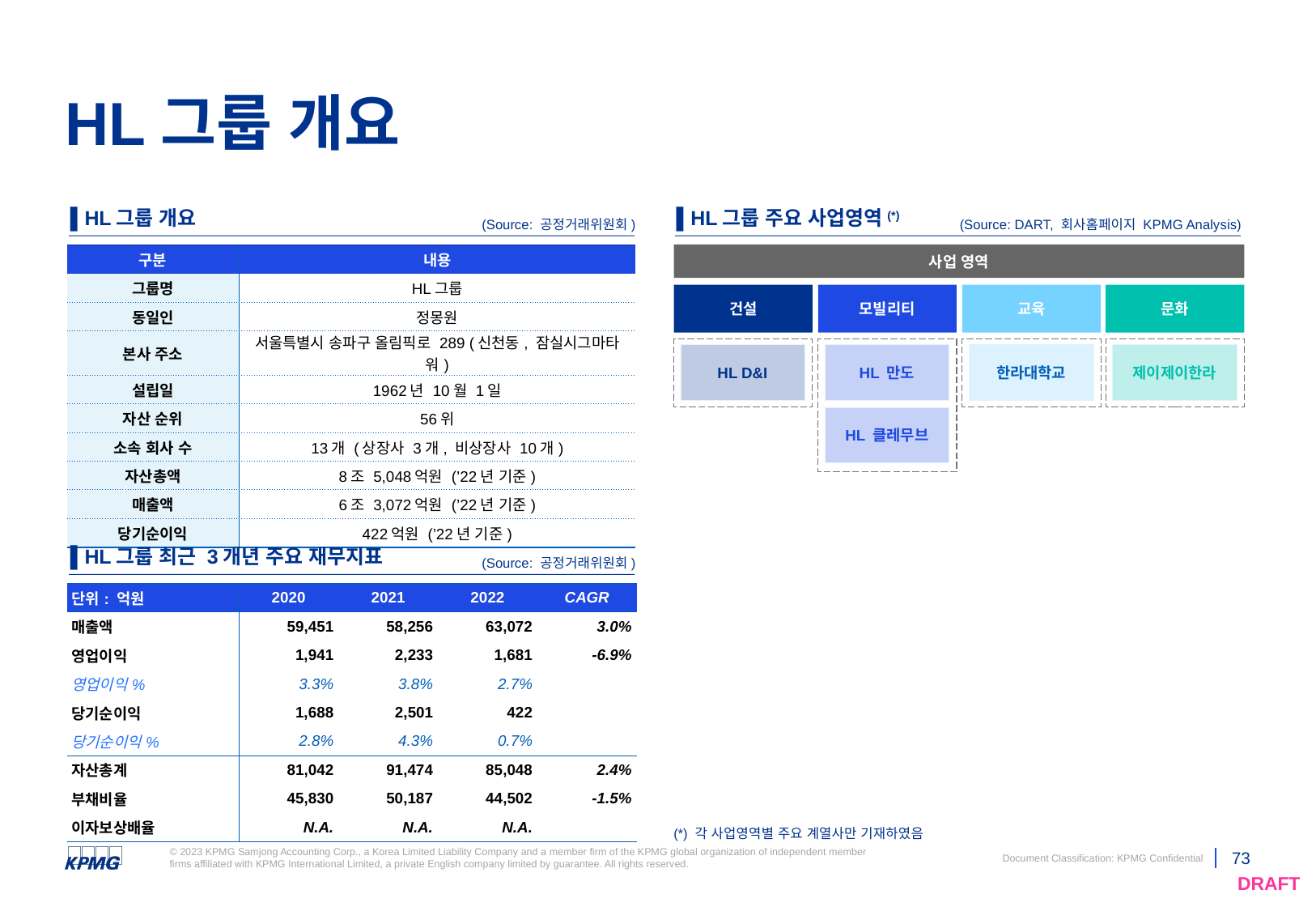

# HL그룹 개요
▌HL그룹 개요

▌HL그룹 주요 사업영역(*)

(Source: 공정거래위원회)
(Source: DART, 회사홈페이지 KPMG Analysis)
사업 영역
| 구분 | 내용 |
| --- | --- |
| 그룹명 | HL그룹 |
| 동일인 | 정몽원 |
| 본사 주소 | 서울특별시 송파구 올림픽로 289 (신천동, 잠실시그마타워) |
| 설립일 | 1962년 10월 1일 |
| 자산 순위 | 56위 |
| 소속 회사 수 | 13개 (상장사 3개, 비상장사 10개) |
| 자산총액 | 8조 5,048억원 (’22년 기준) |
| 매출액 | 6조 3,072억원 (’22년 기준) |
| 당기순이익 | 422억원 (’22년 기준) |
건설
모빌리티
교육
문화

HL D&I
HL 만도
한라대학교
제이제이한라
HL 클레무브
▌HL그룹 최근 3개년 주요 재무지표

(Source: 공정거래위원회)
| 단위: 억원 | 2020 | 2021 | 2022 | CAGR |
| --- | --- | --- | --- | --- |
| 매출액 | 59,451 | 58,256 | 63,072 | 3.0% |
| 영업이익 | 1,941 | 2,233 | 1,681 | -6.9% |
| 영업이익% | 3.3% | 3.8% | 2.7% |  |
| 당기순이익 | 1,688 | 2,501 | 422 |  |
| 당기순이익% | 2.8% | 4.3% | 0.7% |  |
| 자산총계 | 81,042 | 91,474 | 85,048 | 2.4% |
| 부채비율 | 45,830 | 50,187 | 44,502 | -1.5% |
| 이자보상배율 | N.A. | N.A. | N.A. |  |
(*) 각 사업영역별 주요 계열사만 기재하였음

학생 진로 상담/지원,
기업 임직원 EAP(*)
영유아
초등학생/중학생
/고등학생
대학생
성인
근로자